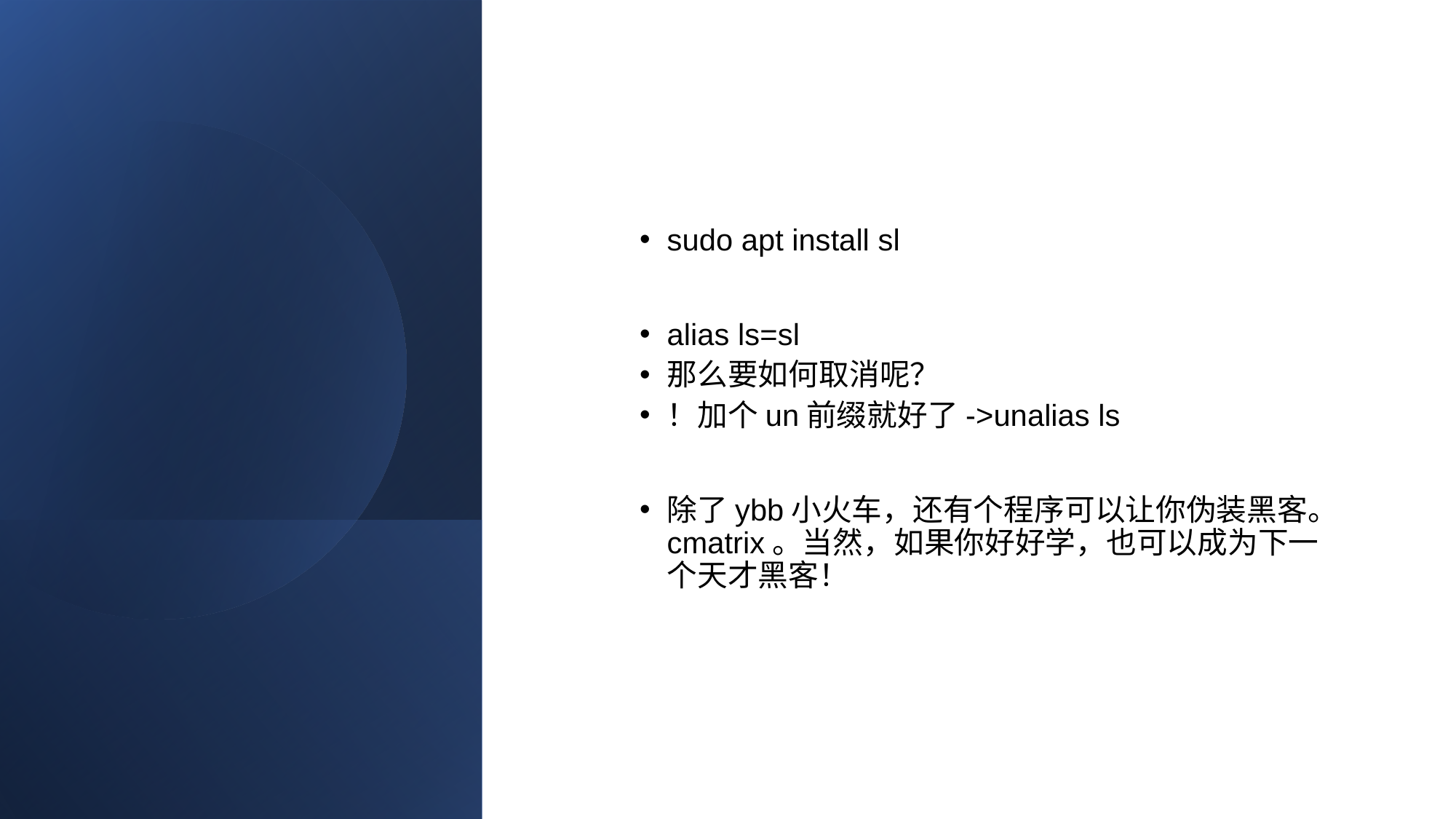

sudo apt install sl

alias ls=sl
那么要如何取消呢？
！加个un前缀就好了->unalias ls

除了ybb小火车，还有个程序可以让你伪装黑客。 cmatrix。当然，如果你好好学，也可以成为下一个天才黑客！